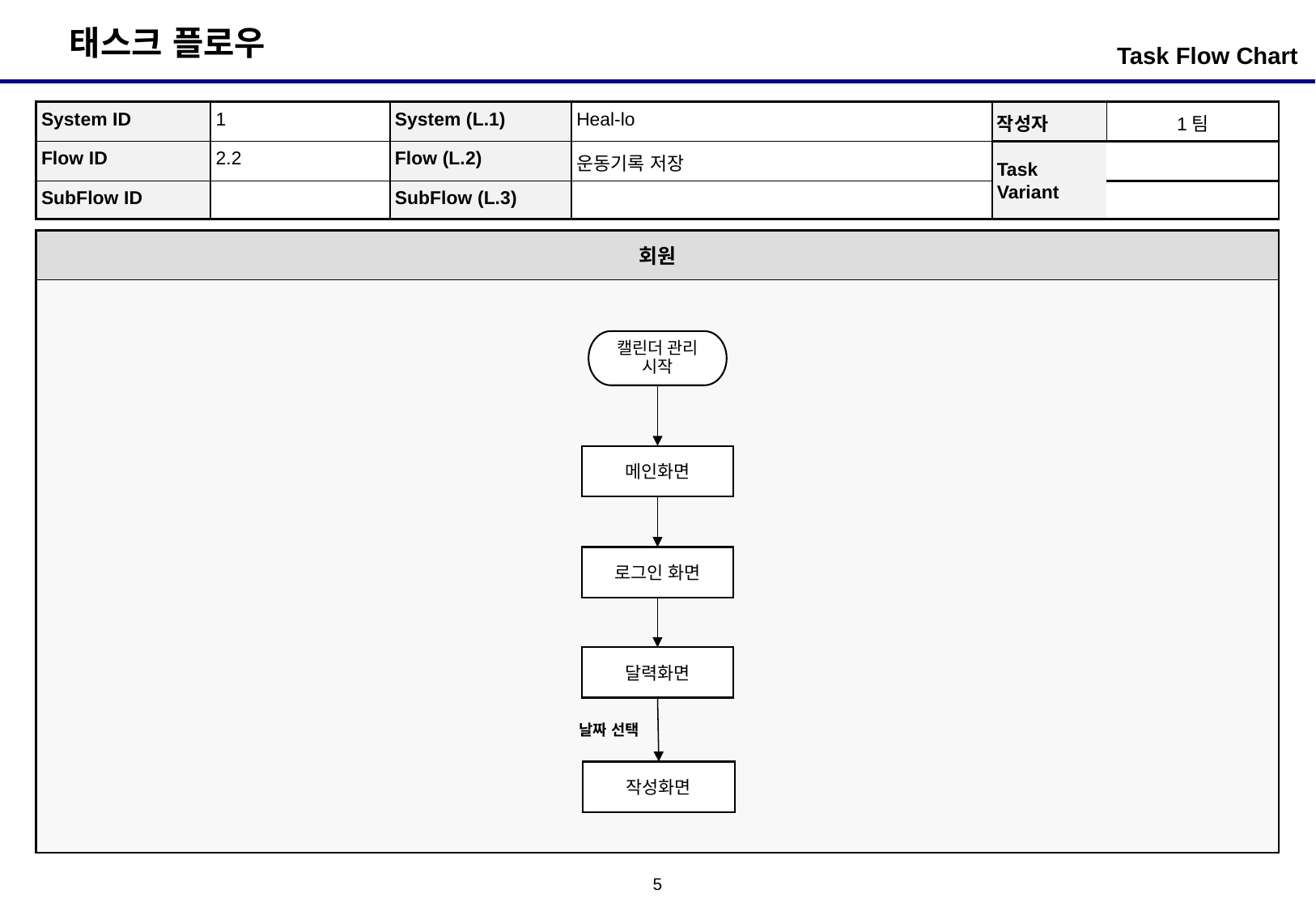

Task Flow Chart
| System ID | 1 | System (L.1) | Heal-lo | 작성자 | 1팀 |
| --- | --- | --- | --- | --- | --- |
| Flow ID | 2.2 | Flow (L.2) | 운동기록 저장 | Task Variant |  |
| SubFlow ID |  | SubFlow (L.3) |  |  |  |
| 회원 |
| --- |
|  |
캘린더 관리
시작
메인화면
로그인 화면
달력화면
날짜 선택
작성화면